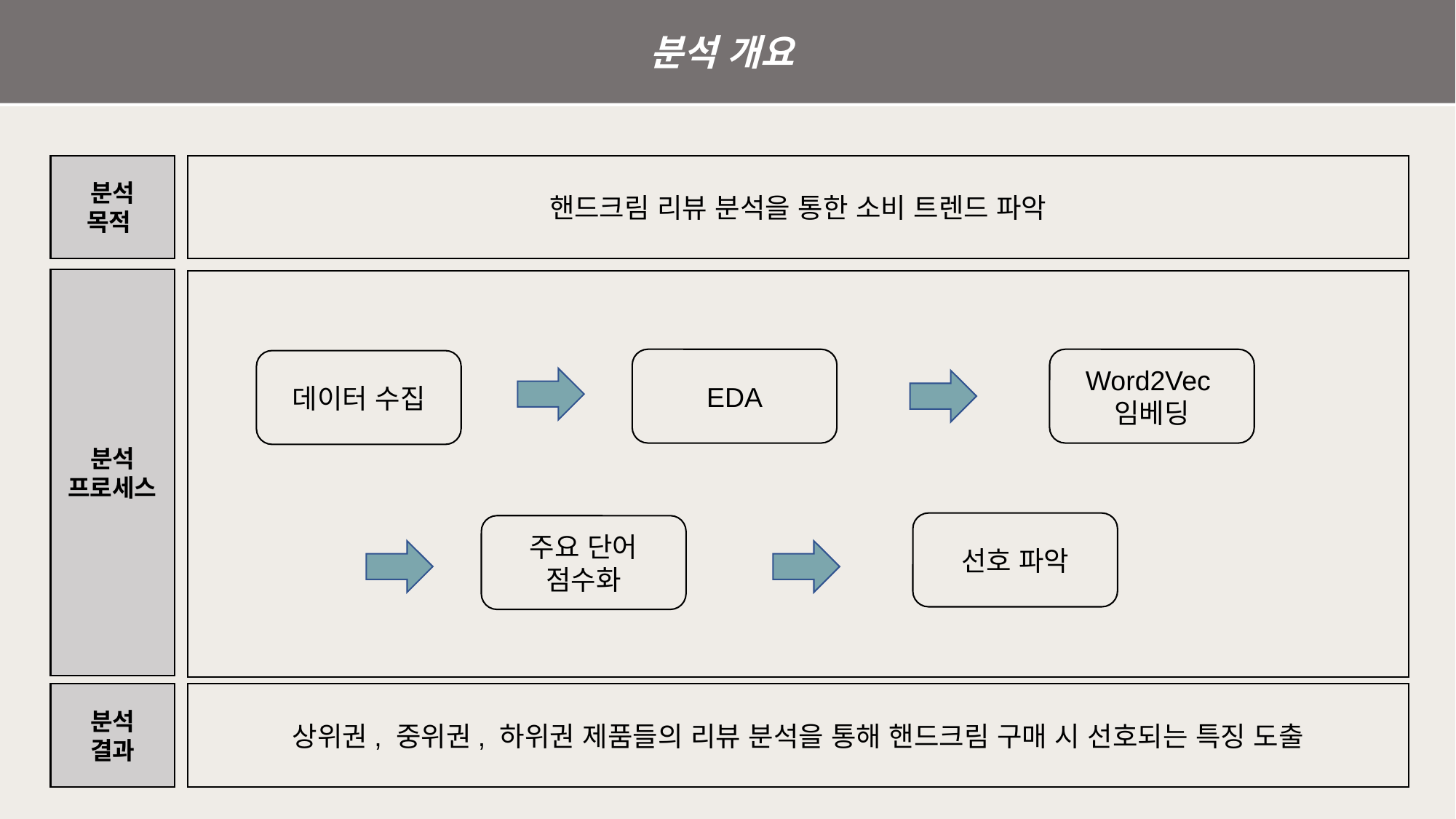

분석 개요
분석
목적

핸드크림 리뷰 분석을 통한 소비 트렌드 파악
분석
프로세스

EDA
Word2Vec
임베딩
데이터 수집

선호 파악
주요 단어
점수화

분석
결과
상위권, 중위권, 하위권 제품들의 리뷰 분석을 통해 핸드크림 구매 시 선호되는 특징 도출